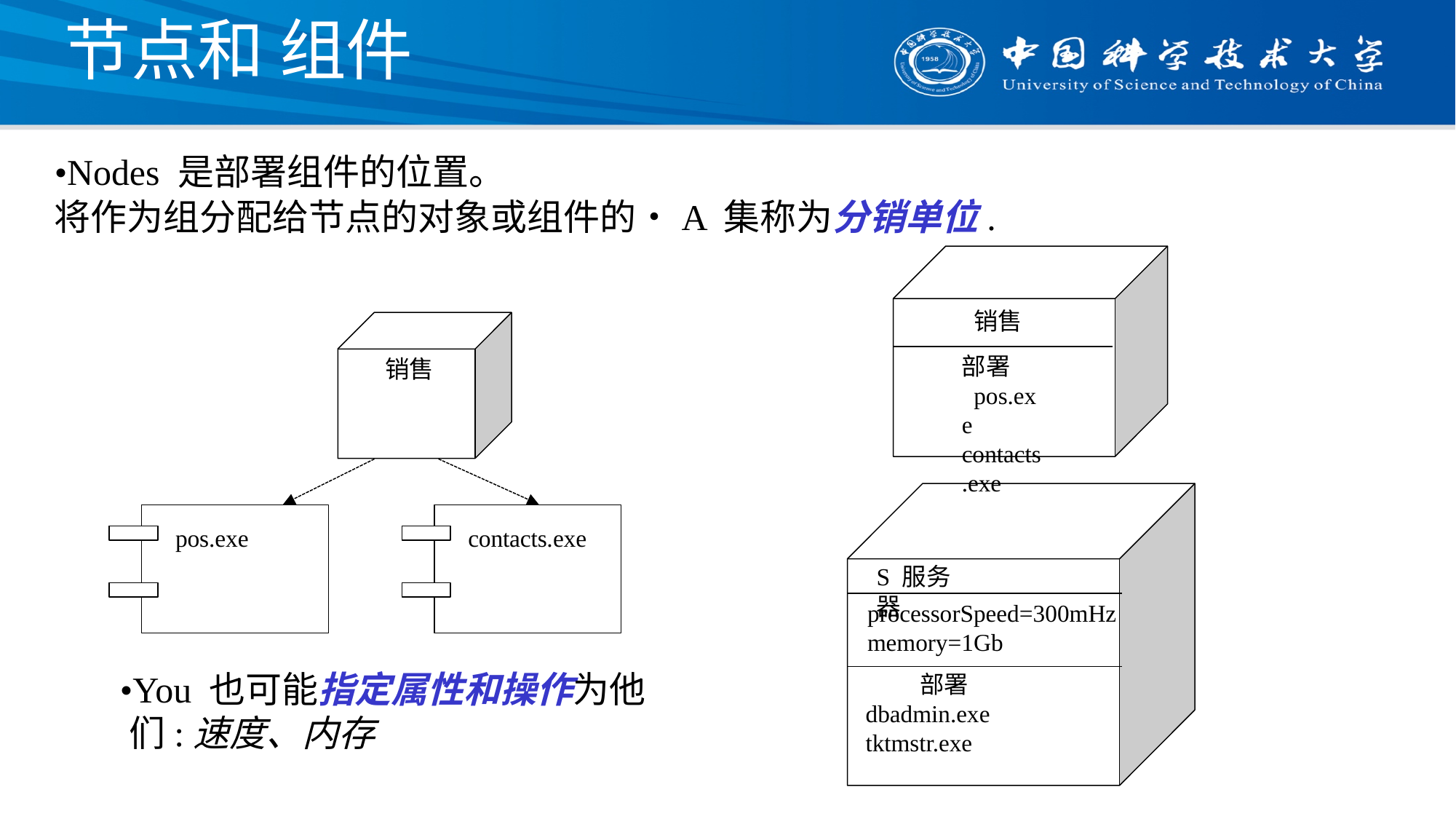

# 节点和 组件
•Nodes 是部署组件的位置。
将作为组分配给节点的对象或组件的•A 集称为分销单位.

销售部署
pos.exe contacts.exe

销售

pos.exe
contacts.exe

S 服务器

processorSpeed=300mHz memory=1Gb
•You 也可能指定属性和操作为他们:速度、内存

部署 dbadmin.exe tktmstr.exe